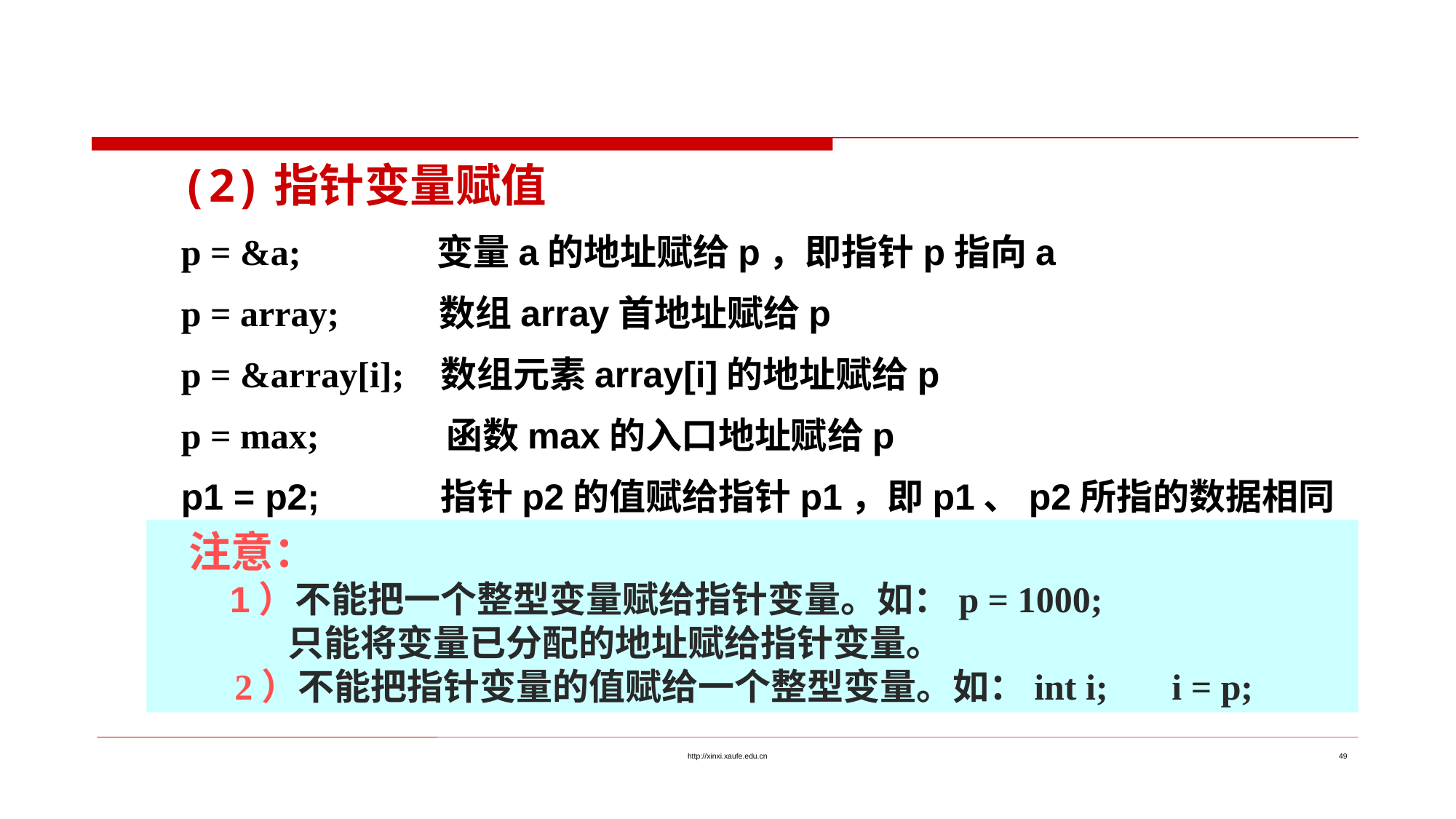

(2)指针变量赋值
p = &a;              变量a的地址赋给p，即指针p指向a
p = array;          数组array首地址赋给p
p = &array[i];   数组元素array[i]的地址赋给p
p = max;             函数max的入口地址赋给p
p1 = p2;           指针p2的值赋给指针p1，即p1、p2所指的数据相同

注意：
    1）不能把一个整型变量赋给指针变量。如：p = 1000;
           只能将变量已分配的地址赋给指针变量。
     2）不能把指针变量的值赋给一个整型变量。如：int i;       i = p;
http://xinxi.xaufe.edu.cn
49